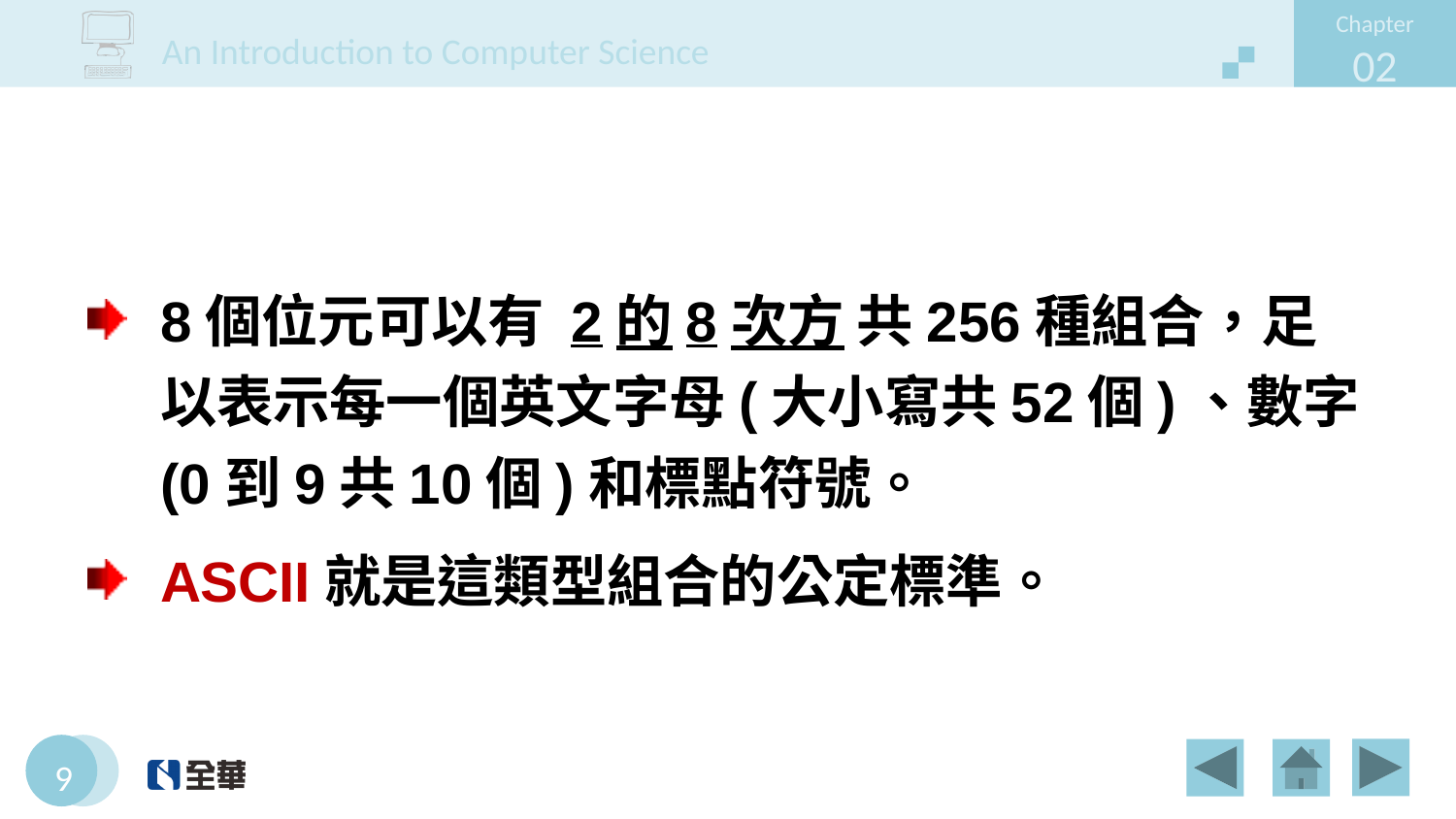

#
8個位元可以有 2的8次方 共256種組合，足以表示每一個英文字母(大小寫共52個)、數字(0到9共10個)和標點符號。
ASCII就是這類型組合的公定標準。